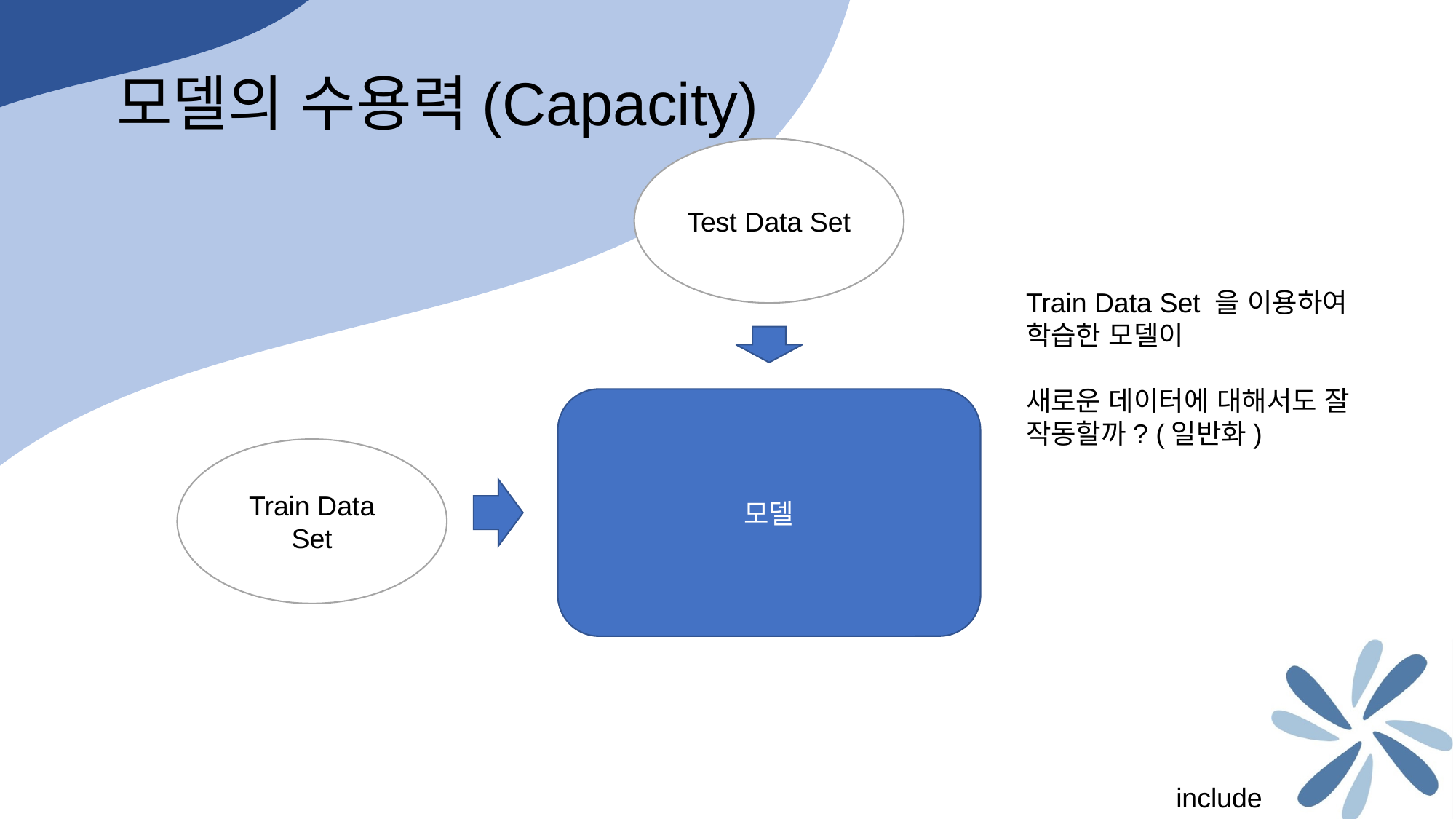

모델의 수용력(Capacity)
Test Data Set
Train Data Set 을 이용하여 학습한 모델이

새로운 데이터에 대해서도 잘 작동할까? (일반화)

모델
Train Data Set